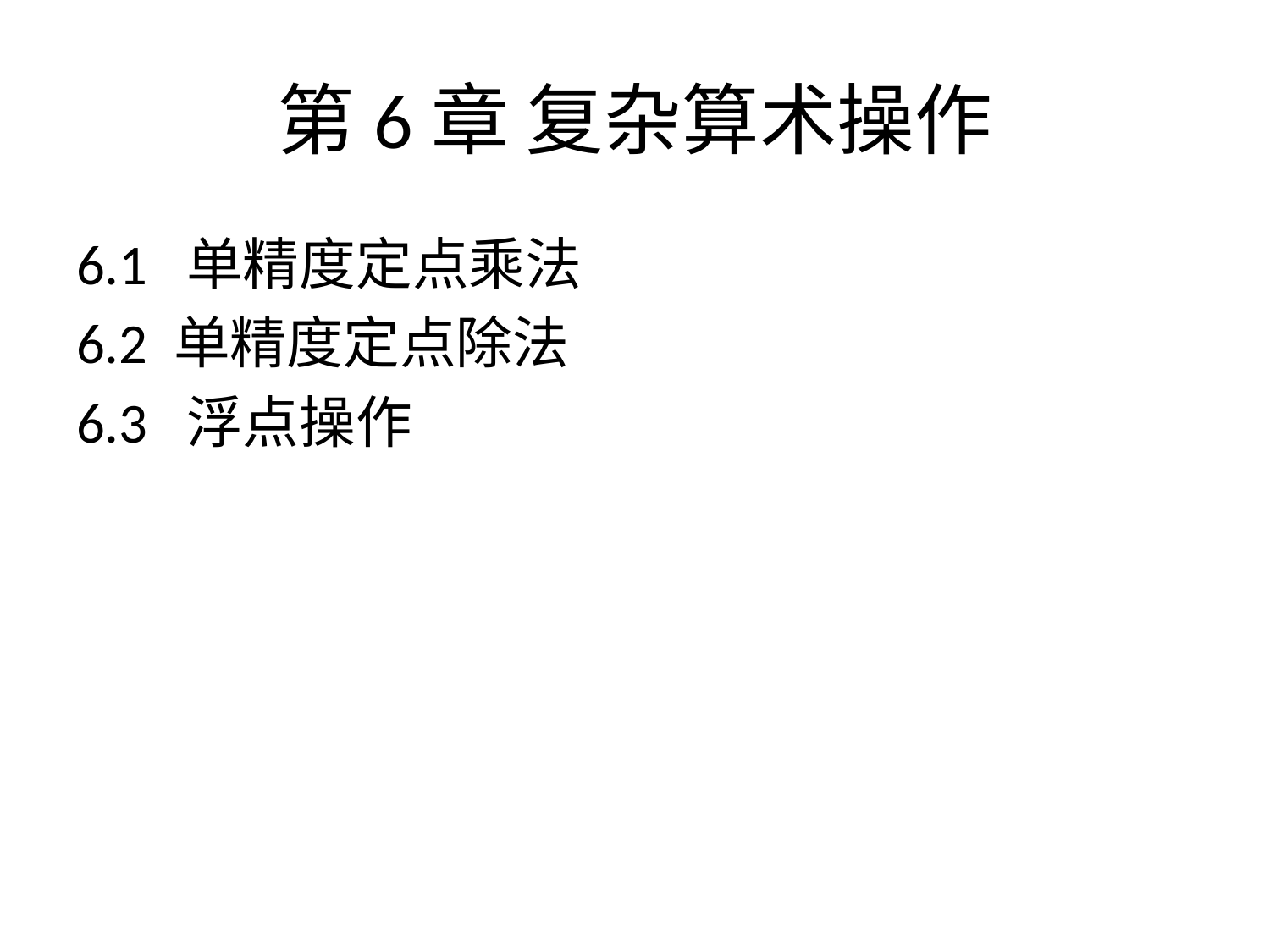

# 第6章 复杂算术操作
6.1  单精度定点乘法
6.2 单精度定点除法
6.3  浮点操作